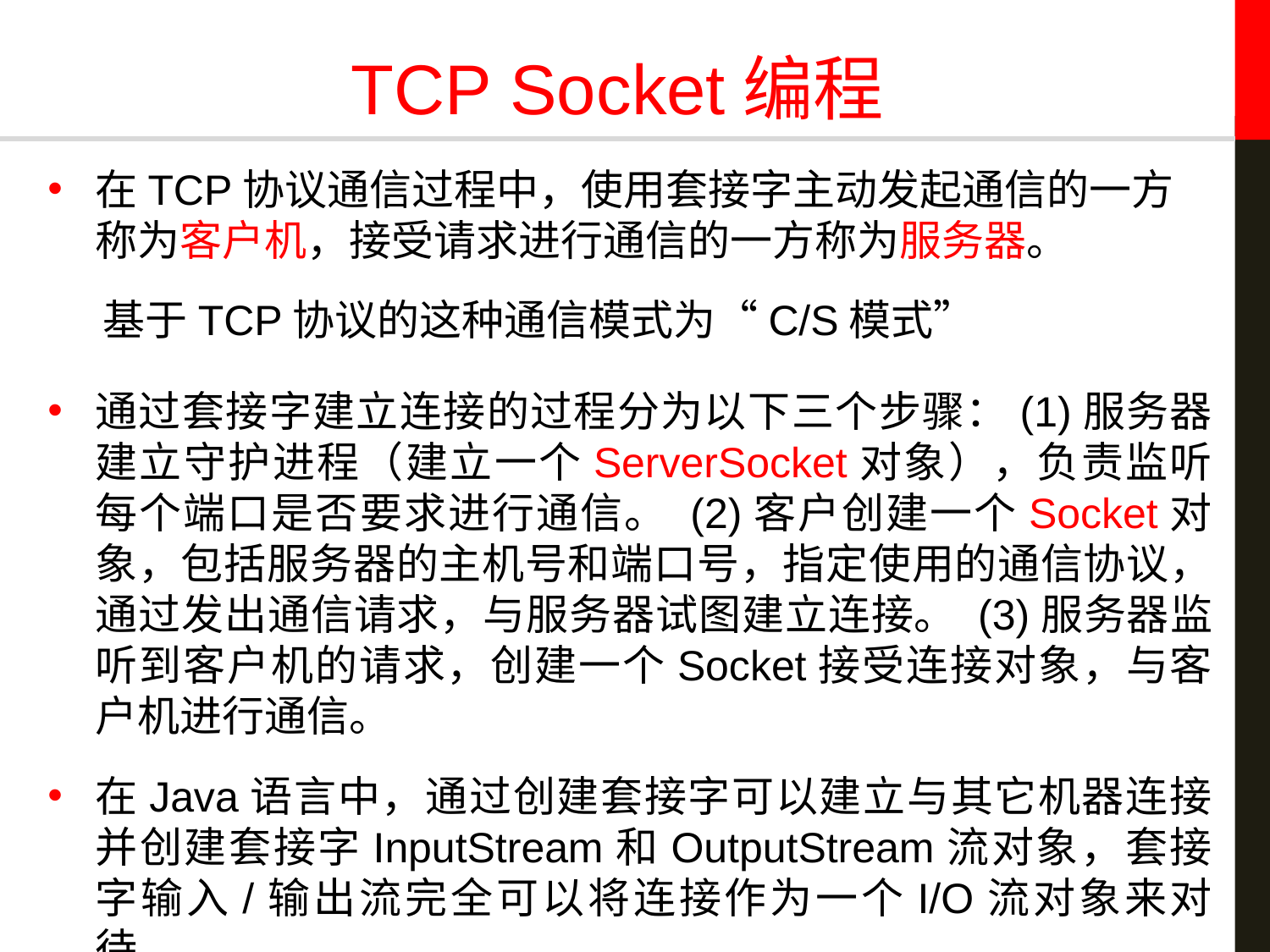

# TCP Socket编程
在TCP协议通信过程中，使用套接字主动发起通信的一方称为客户机，接受请求进行通信的一方称为服务器。
基于TCP协议的这种通信模式为“C/S模式”
通过套接字建立连接的过程分为以下三个步骤：(1)服务器建立守护进程（建立一个ServerSocket对象），负责监听每个端口是否要求进行通信。 (2)客户创建一个Socket对象，包括服务器的主机号和端口号，指定使用的通信协议，通过发出通信请求，与服务器试图建立连接。 (3)服务器监听到客户机的请求，创建一个Socket接受连接对象，与客户机进行通信。
在Java语言中，通过创建套接字可以建立与其它机器连接并创建套接字InputStream和OutputStream流对象，套接字输入/输出流完全可以将连接作为一个I/O流对象来对待。